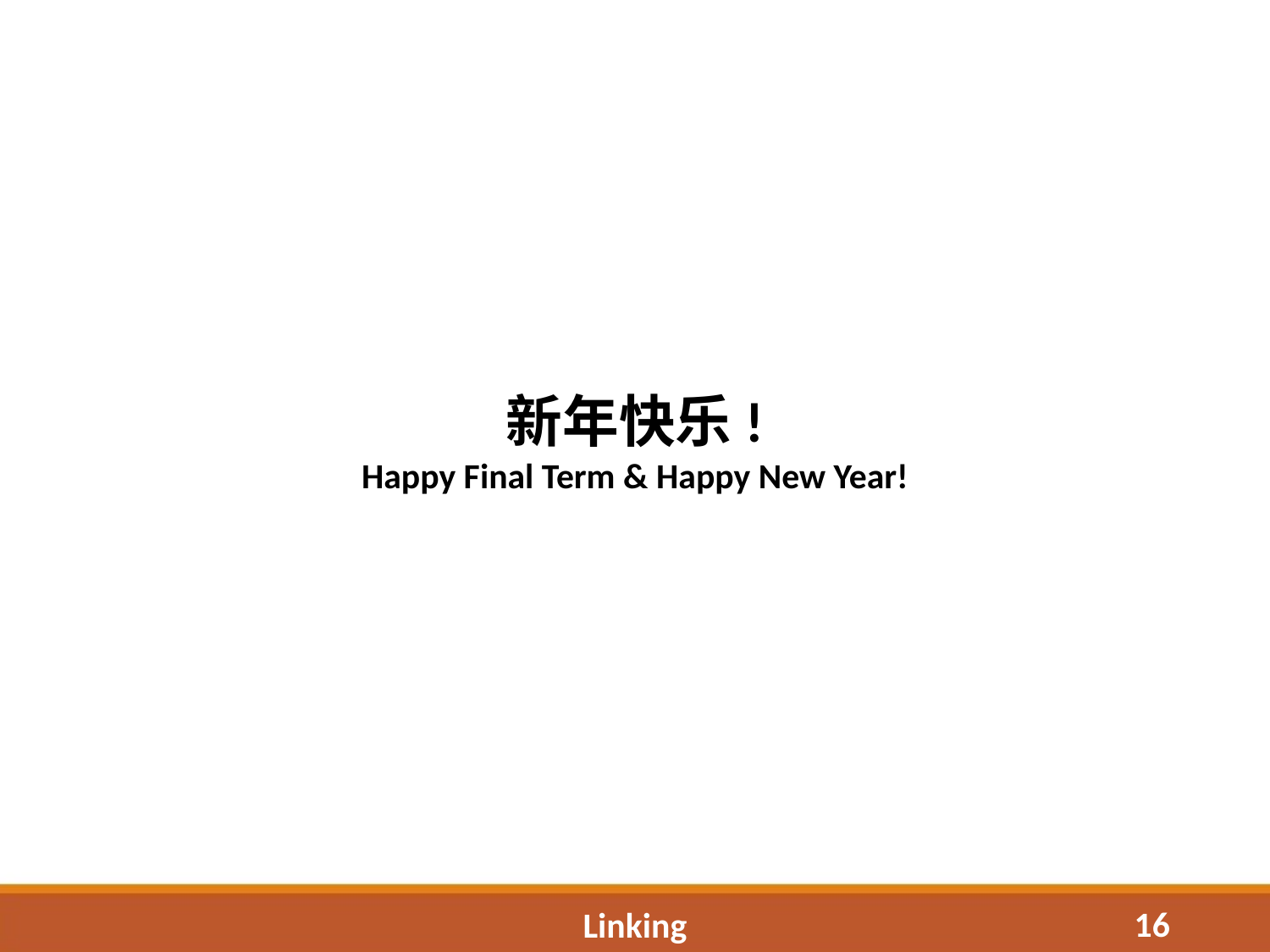

新年快乐!
Happy Final Term & Happy New Year!
16
Linking